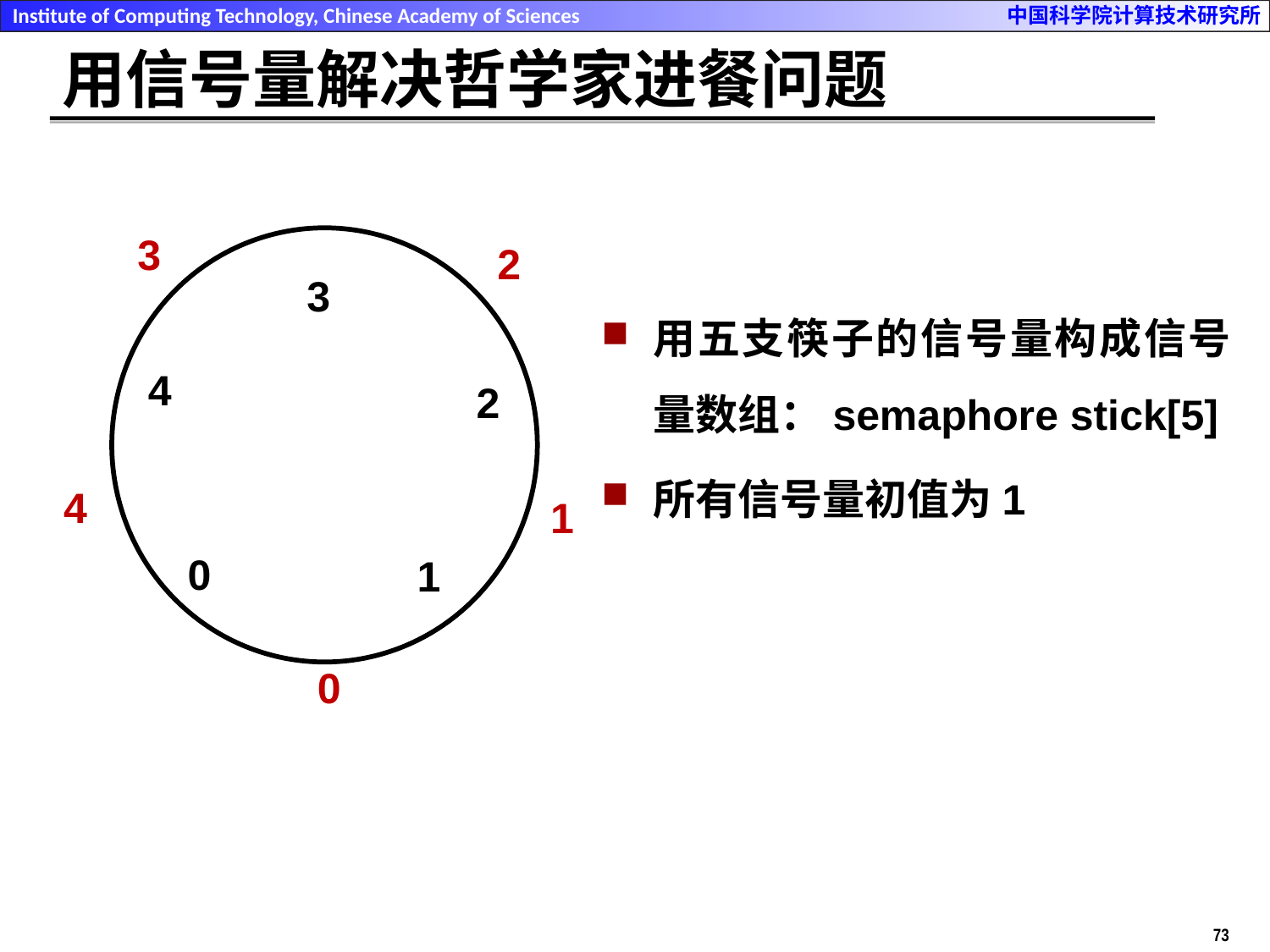

# 用信号量解决哲学家进餐问题

3
2
3
4
2
4
1
0
1
0
用五支筷子的信号量构成信号量数组：semaphore stick[5]
所有信号量初值为1